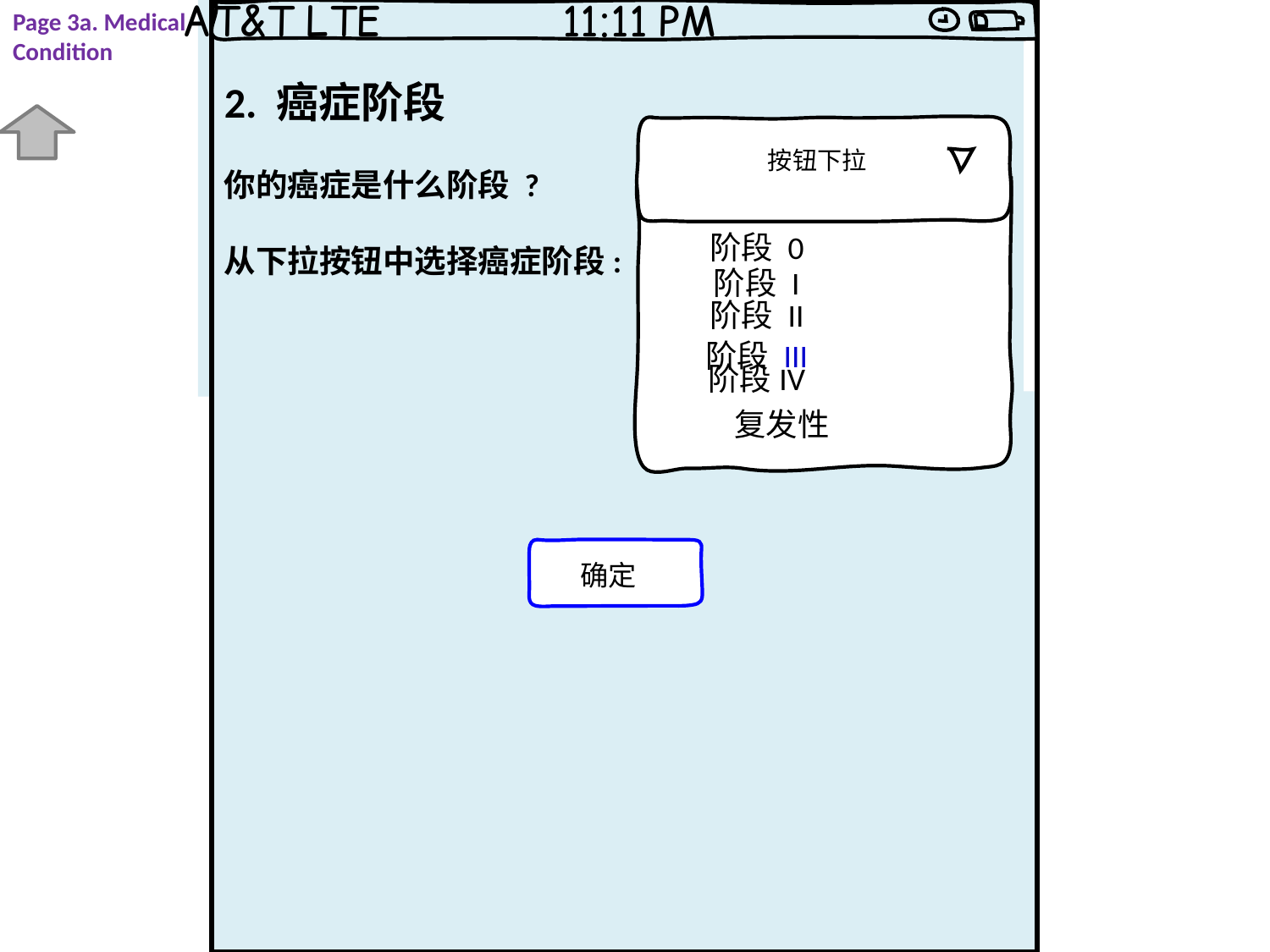

AT&T LTE               11:11 PM

Page 3a. Medical Condition

2. 癌症阶段

按钮下拉

你的癌症是什么阶段 ?

从下拉按钮中选择癌症阶段:

阶段 0
阶段 I
阶段 II
阶段 III
阶段IV

复发性

确定